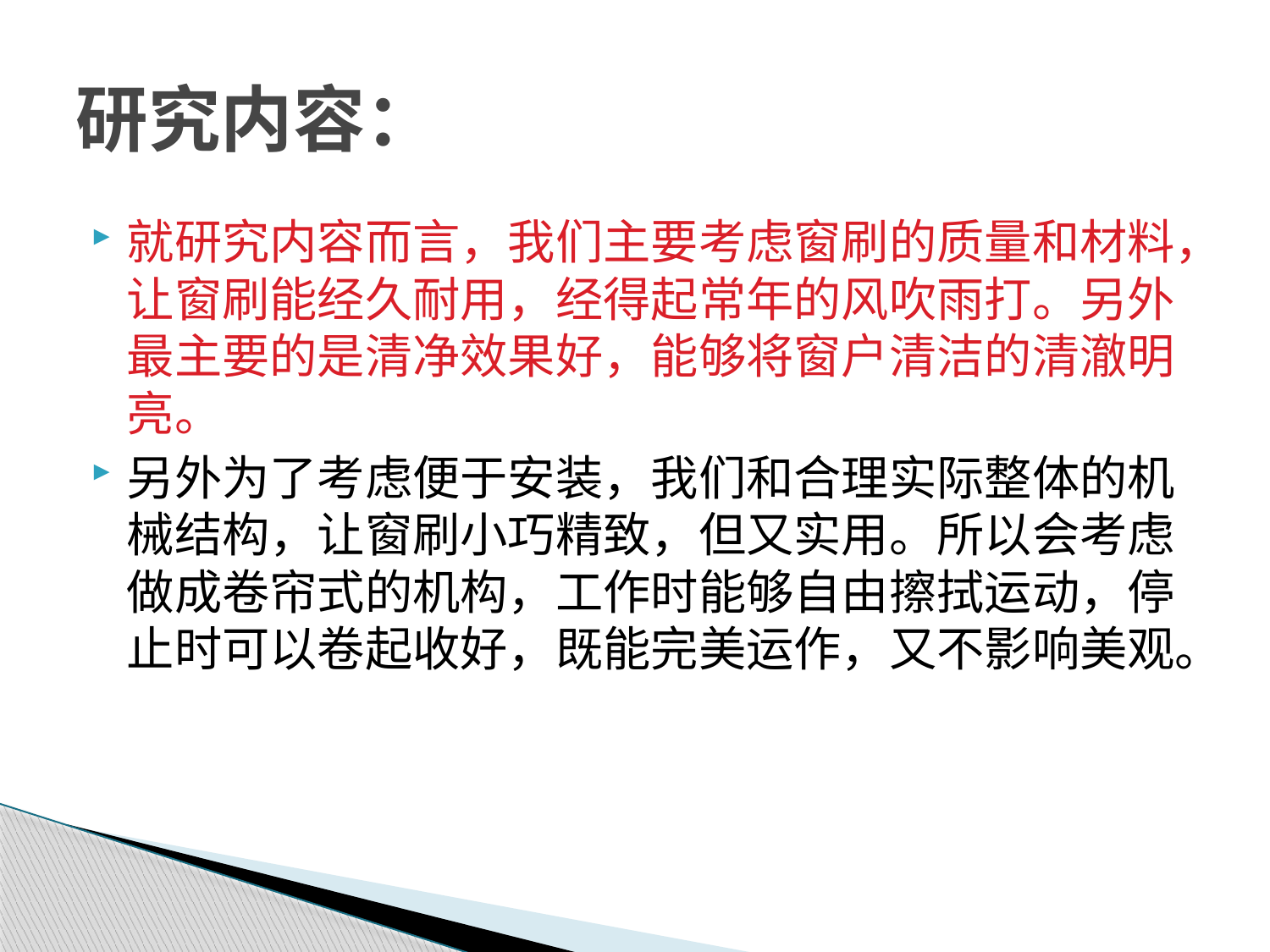

# 研究内容：
就研究内容而言，我们主要考虑窗刷的质量和材料，让窗刷能经久耐用，经得起常年的风吹雨打。另外最主要的是清净效果好，能够将窗户清洁的清澈明亮。
另外为了考虑便于安装，我们和合理实际整体的机械结构，让窗刷小巧精致，但又实用。所以会考虑做成卷帘式的机构，工作时能够自由擦拭运动，停止时可以卷起收好，既能完美运作，又不影响美观。